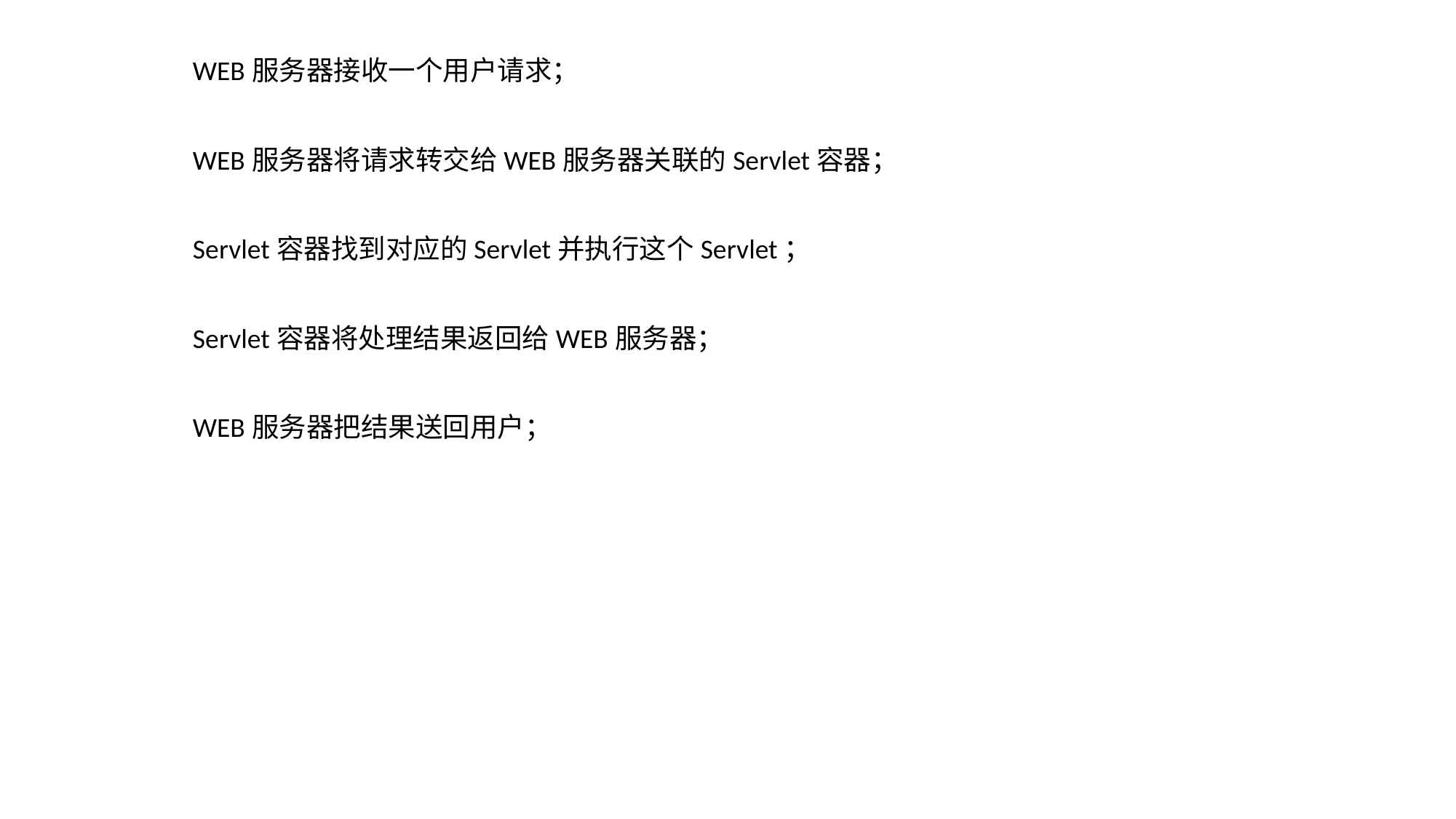

WEB服务器接收一个用户请求；

WEB服务器将请求转交给WEB服务器关联的Servlet容器；

Servlet容器找到对应的Servlet并执行这个Servlet；

Servlet容器将处理结果返回给WEB服务器；

WEB服务器把结果送回用户；